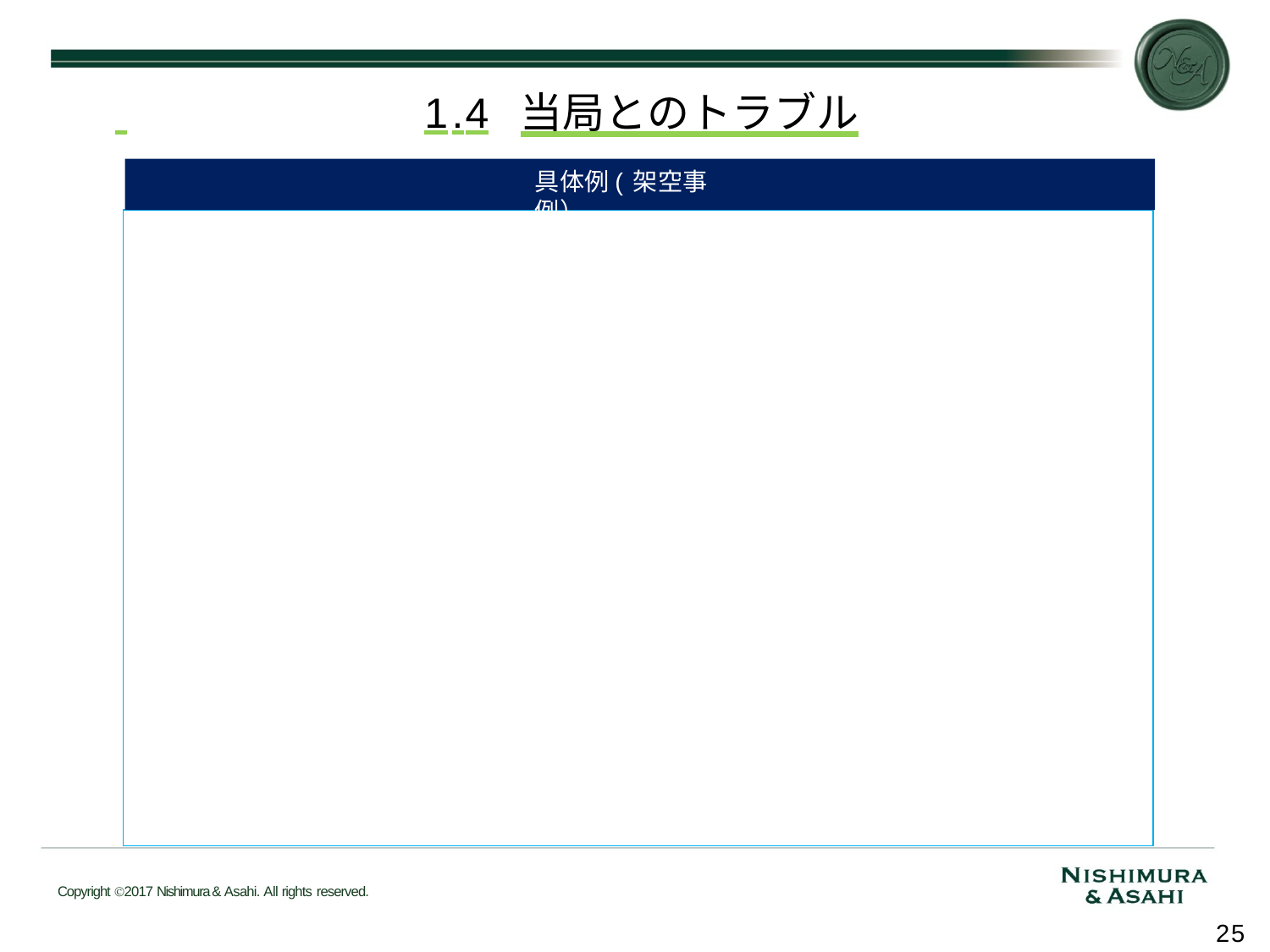

# 1.4	当局とのトラブル

具体例(架空事例）

Copyright Ⓒ2017 Nishimura & Asahi. All rights reserved.
25